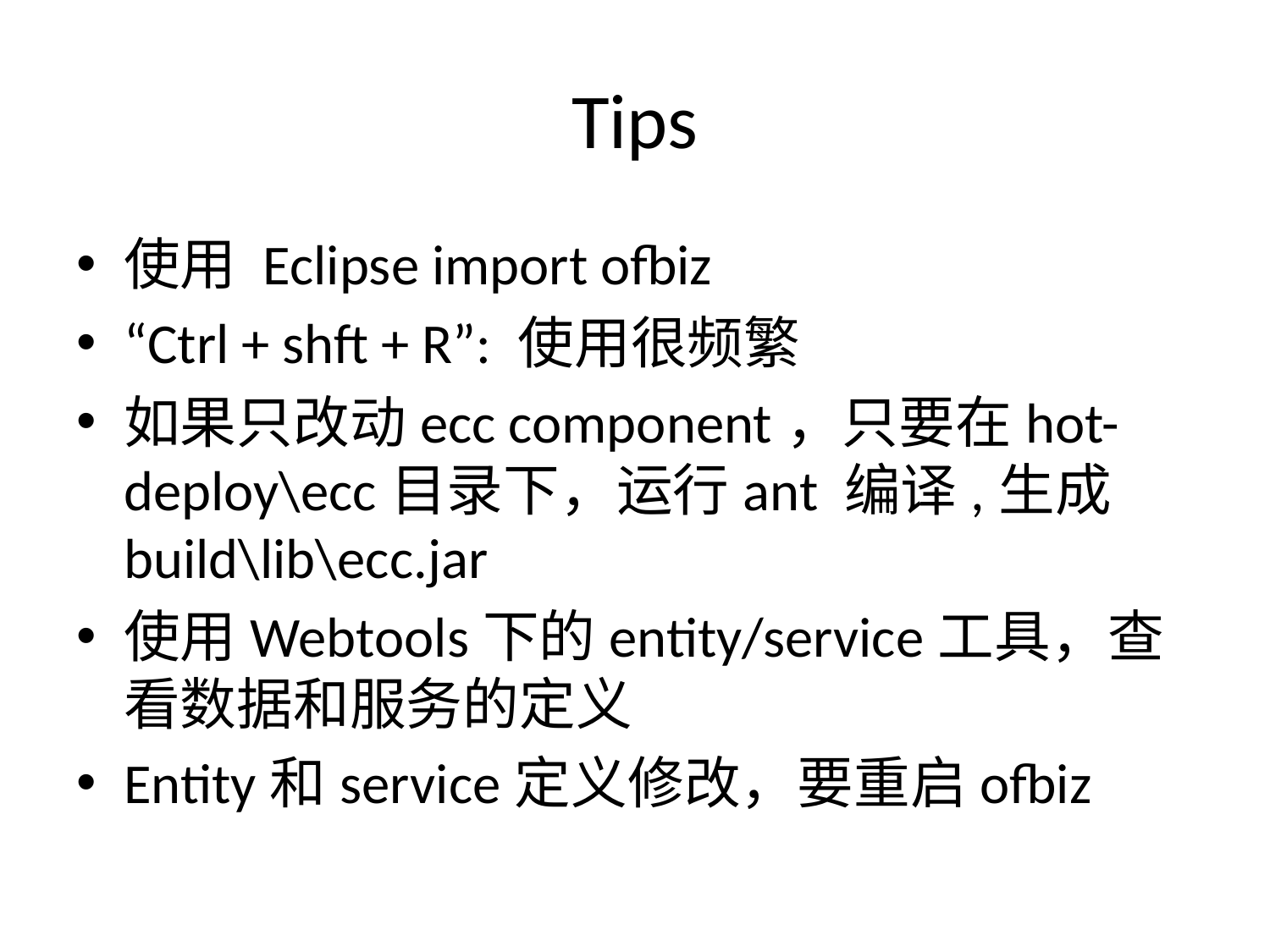

# Tips
使用 Eclipse import ofbiz
“Ctrl + shft + R”: 使用很频繁
如果只改动ecc component，只要在hot-deploy\ecc目录下，运行ant 编译,生成build\lib\ecc.jar
使用Webtools下的entity/service工具，查看数据和服务的定义
Entity和service定义修改，要重启ofbiz